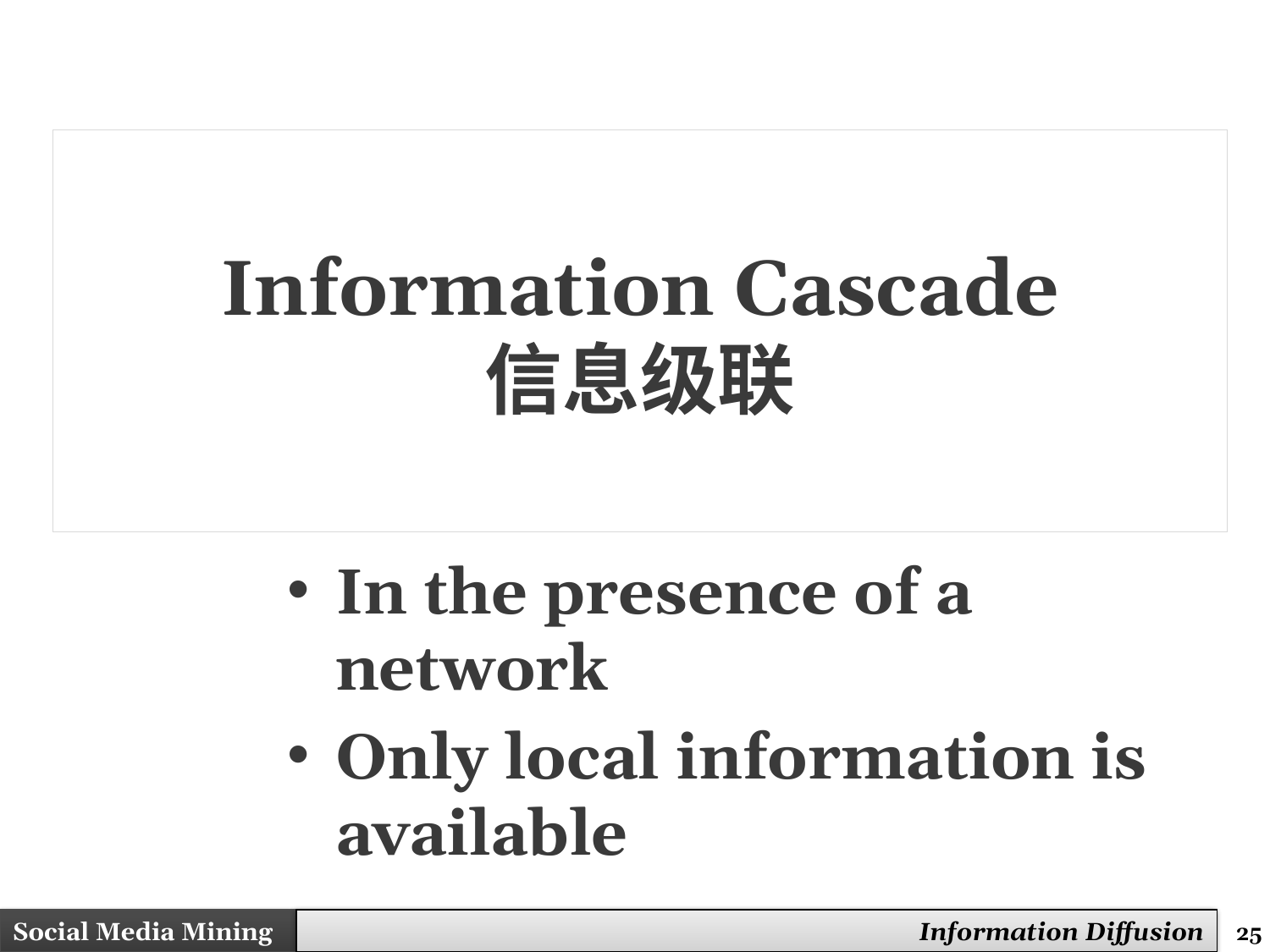

# Information Cascade 信息级联
In the presence of a network
Only local information is available